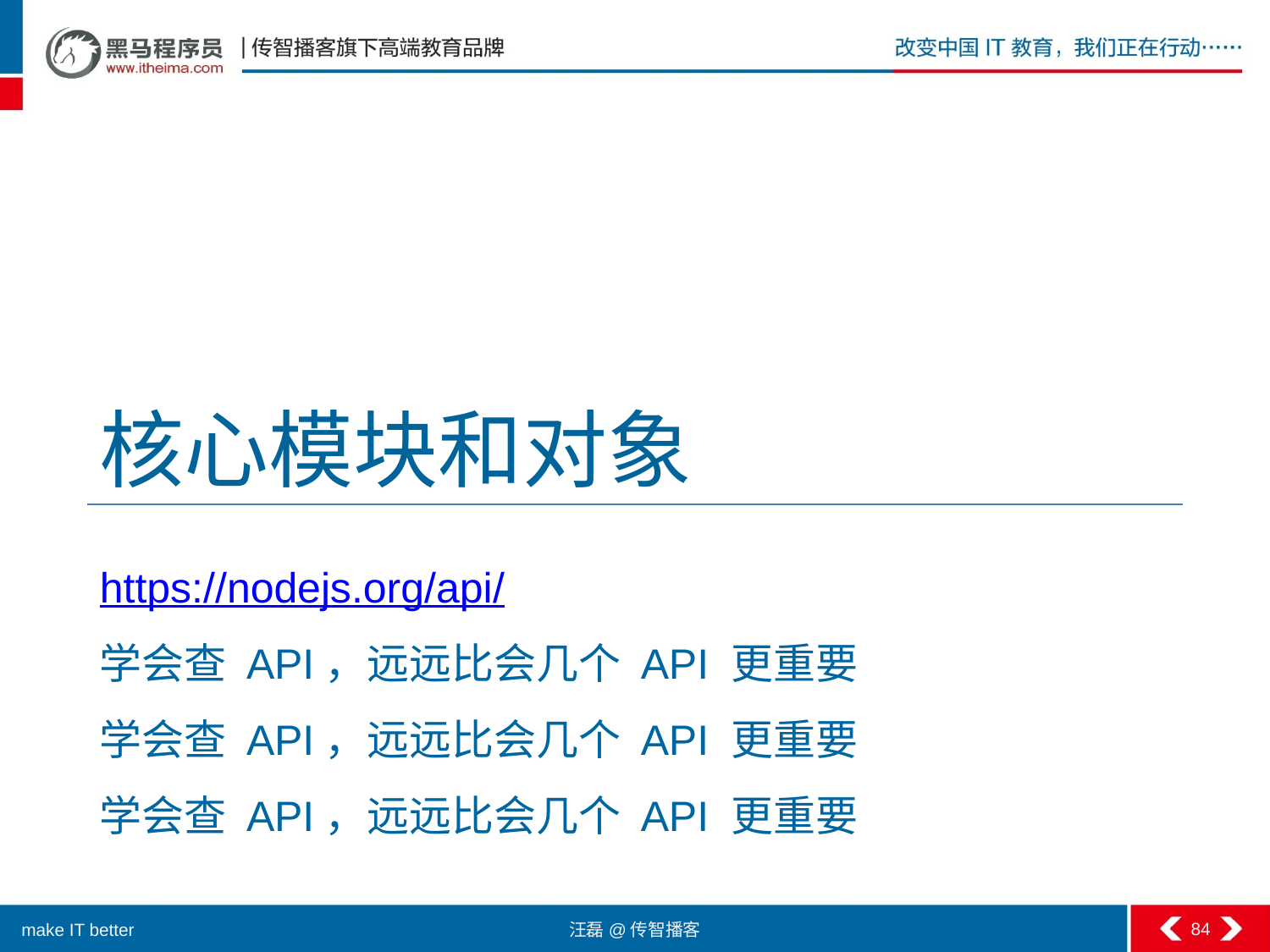

# 核心模块和对象
https://nodejs.org/api/
学会查 API，远远比会几个 API 更重要
学会查 API，远远比会几个 API 更重要
学会查 API，远远比会几个 API 更重要

84
汪磊@传智播客
make IT better